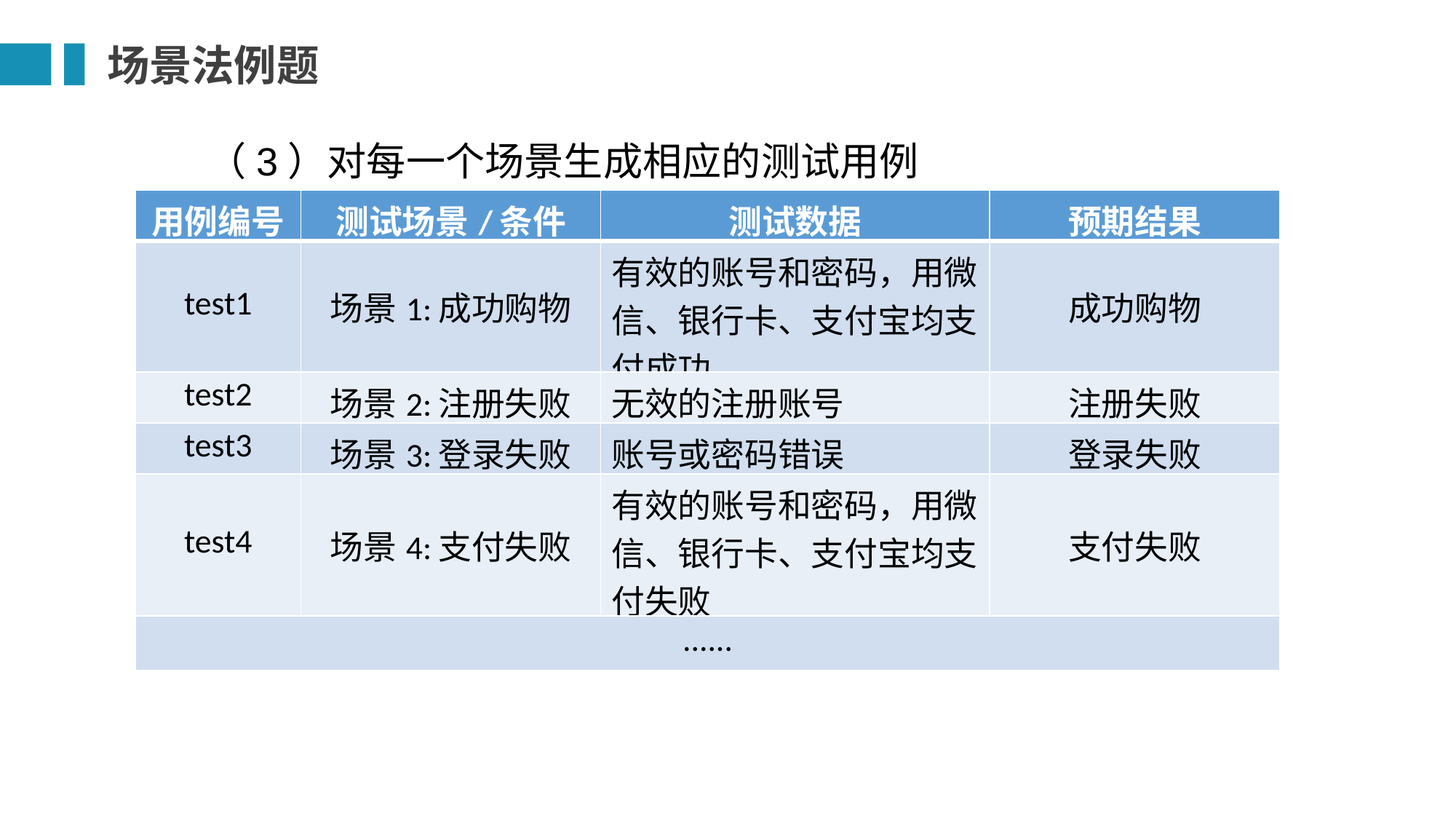

场景法例题

（3）对每一个场景生成相应的测试用例
| 用例编号 | 测试场景/条件 | 测试数据 | 预期结果 |
| --- | --- | --- | --- |
| test1 | 场景1:成功购物 | 有效的账号和密码，用微信、银行卡、支付宝均支付成功 | 成功购物 |
| test2 | 场景2:注册失败 | 无效的注册账号 | 注册失败 |
| test3 | 场景3:登录失败 | 账号或密码错误 | 登录失败 |
| test4 | 场景4:支付失败 | 有效的账号和密码，用微信、银行卡、支付宝均支付失败 | 支付失败 |
| ...... |  |  |  |
126